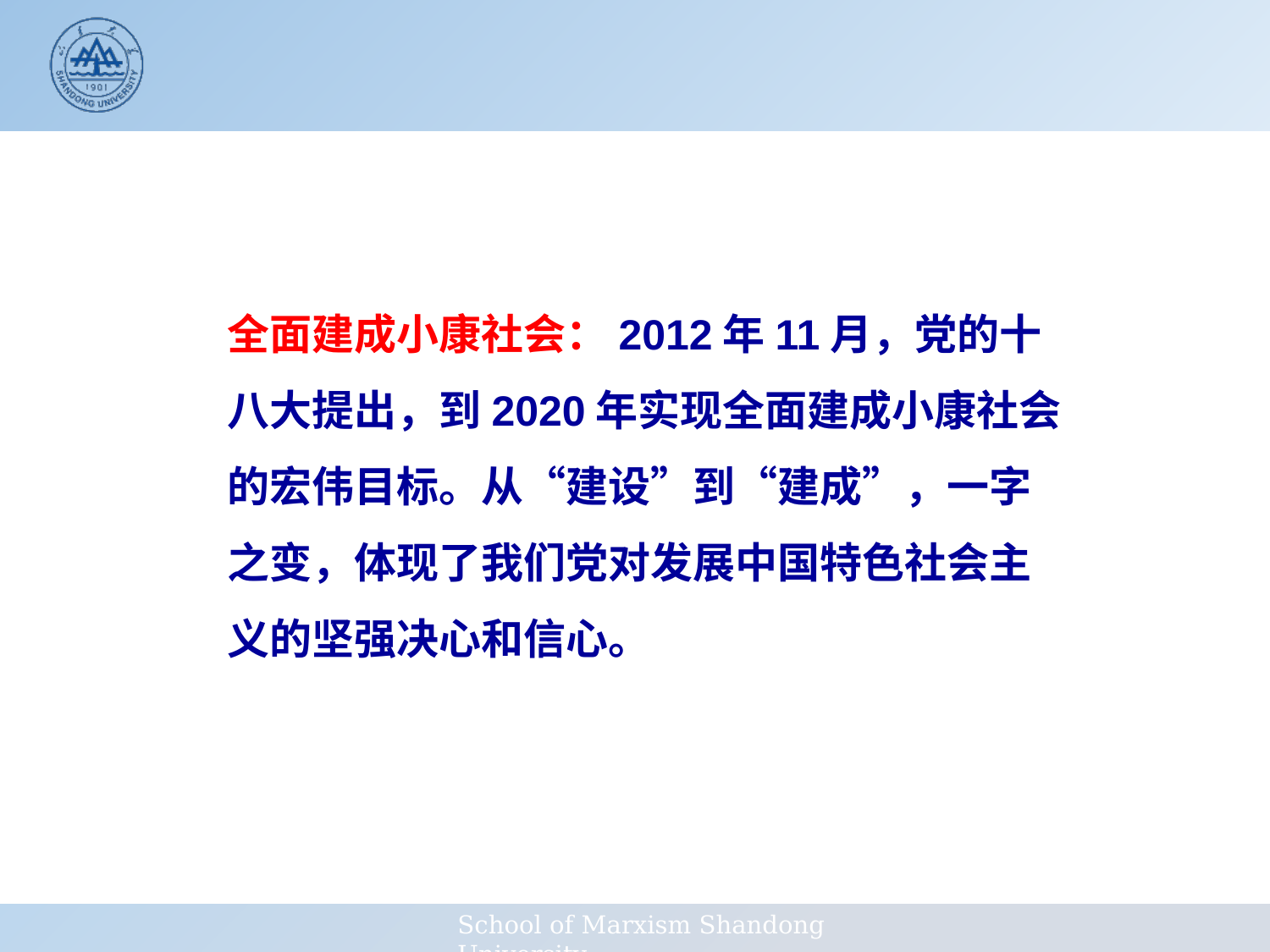

全面建成小康社会：2012年11月，党的十八大提出，到2020年实现全面建成小康社会的宏伟目标。从“建设”到“建成”，一字之变，体现了我们党对发展中国特色社会主义的坚强决心和信心。